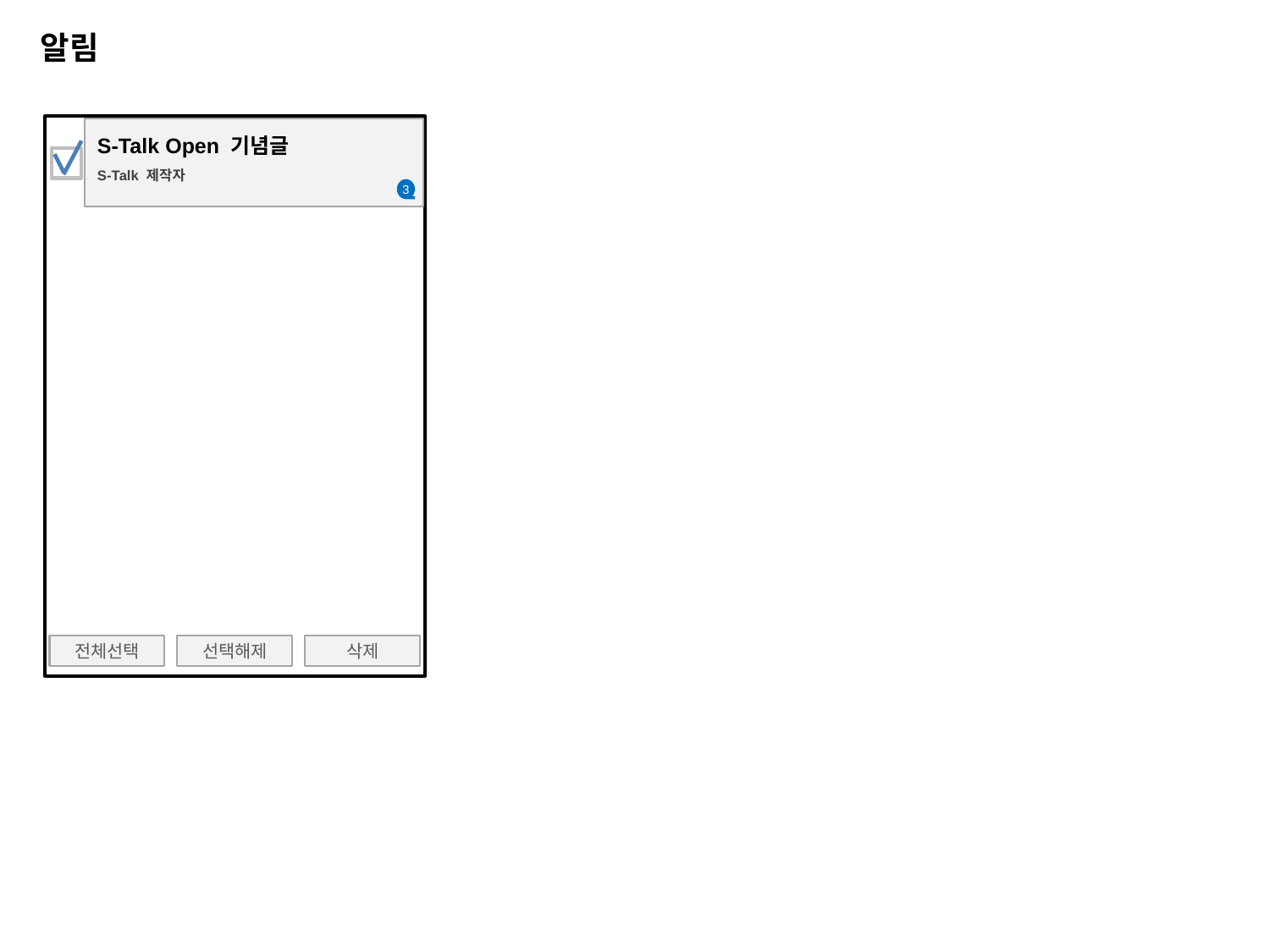

알림

S-Talk Open 기념글

S-Talk 제작자
3
전체선택
선택해제
삭제